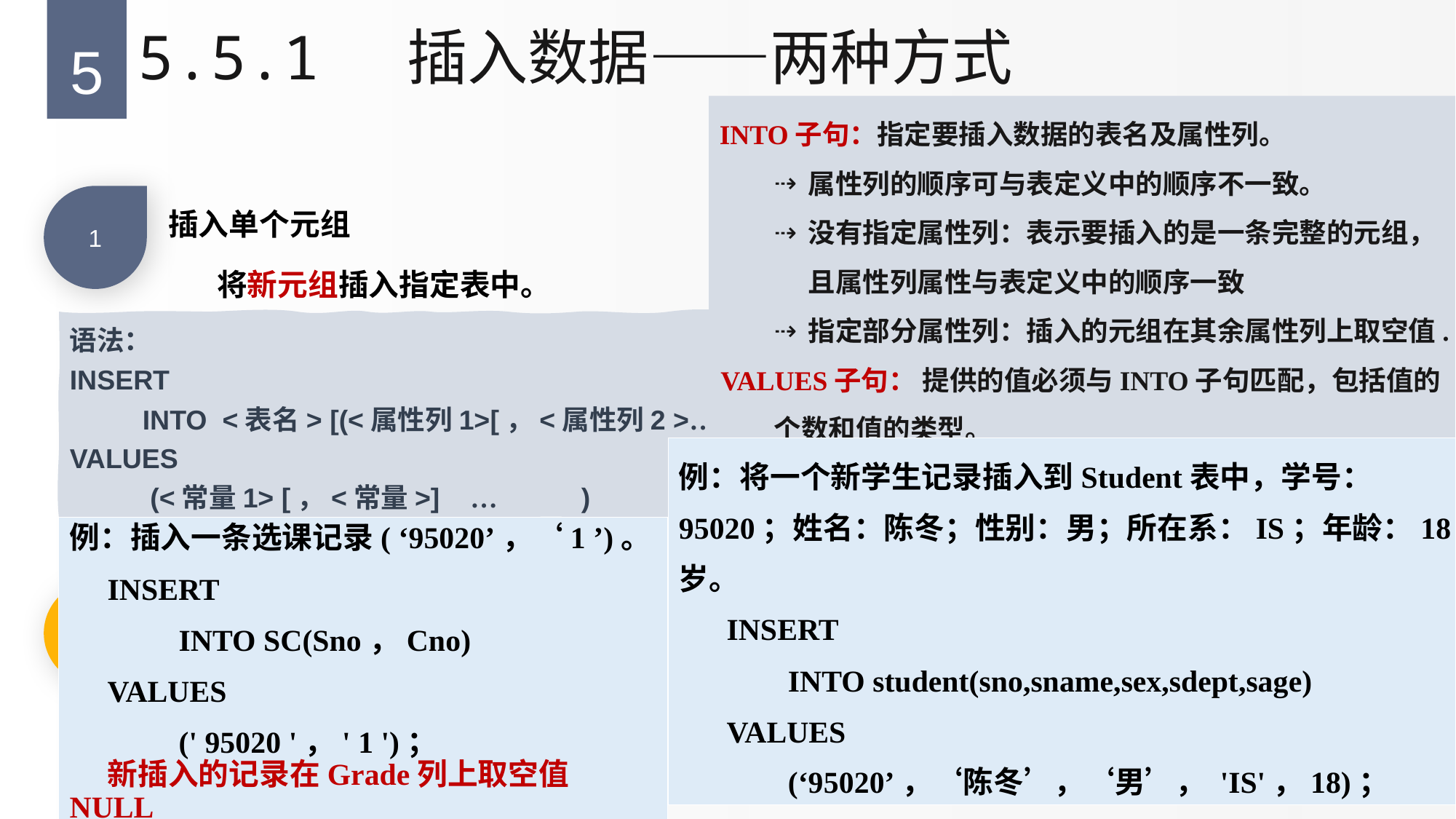

# 5.5.1  插入数据——两种方式
INTO子句：指定要插入数据的表名及属性列。
属性列的顺序可与表定义中的顺序不一致。
没有指定属性列：表示要插入的是一条完整的元组，且属性列属性与表定义中的顺序一致
指定部分属性列：插入的元组在其余属性列上取空值.
VALUES子句： 提供的值必须与INTO子句匹配，包括值的个数和值的类型。
插入单个元组
      将新元组插入指定表中。

1
语法：
INSERT
	INTO  <表名> [(<属性列1>[，<属性列2 >…)]
VALUES
	 (<常量1> [，<常量>]    …           )
例：将一个新学生记录插入到Student表中，学号：95020；姓名：陈冬；性别：男；所在系：IS；年龄：18岁。
INSERT
	INTO student(sno,sname,sex,sdept,sage)
VALUES
	(‘95020’，‘陈冬’，‘男’， 'IS'，18)；
例：插入一条选课记录( ‘95020’，‘1 ’)。
INSERT
	INTO SC(Sno，Cno)
VALUES
	(' 95020 '，' 1 ')；
新插入的记录在Grade列上取空值NULL
插入子查询结果
      将子查询结果插入指定表中
2
83